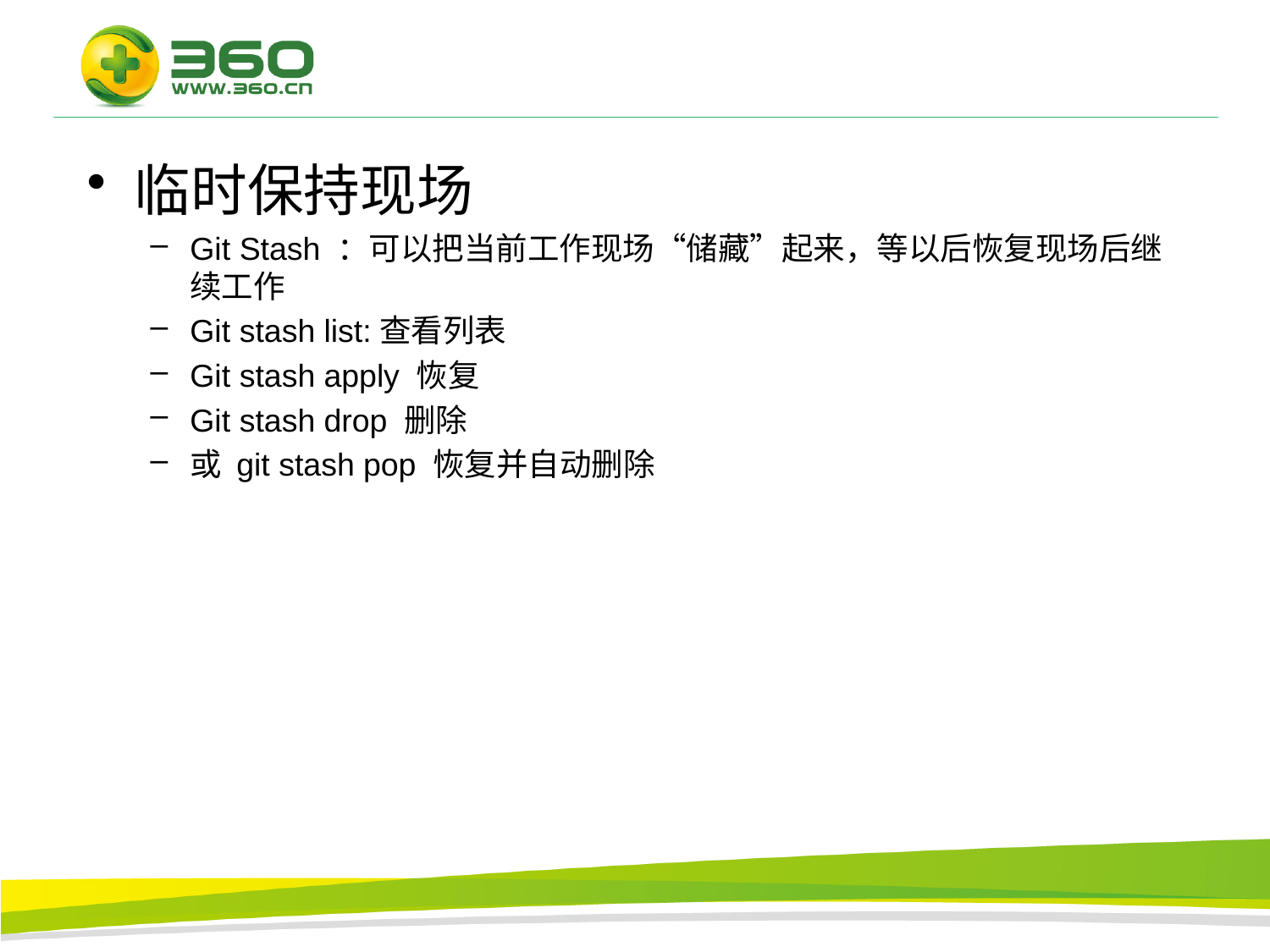

#
临时保持现场
Git Stash ：可以把当前工作现场“储藏”起来，等以后恢复现场后继续工作
Git stash list:查看列表
Git stash apply 恢复
Git stash drop 删除
或 git stash pop 恢复并自动删除